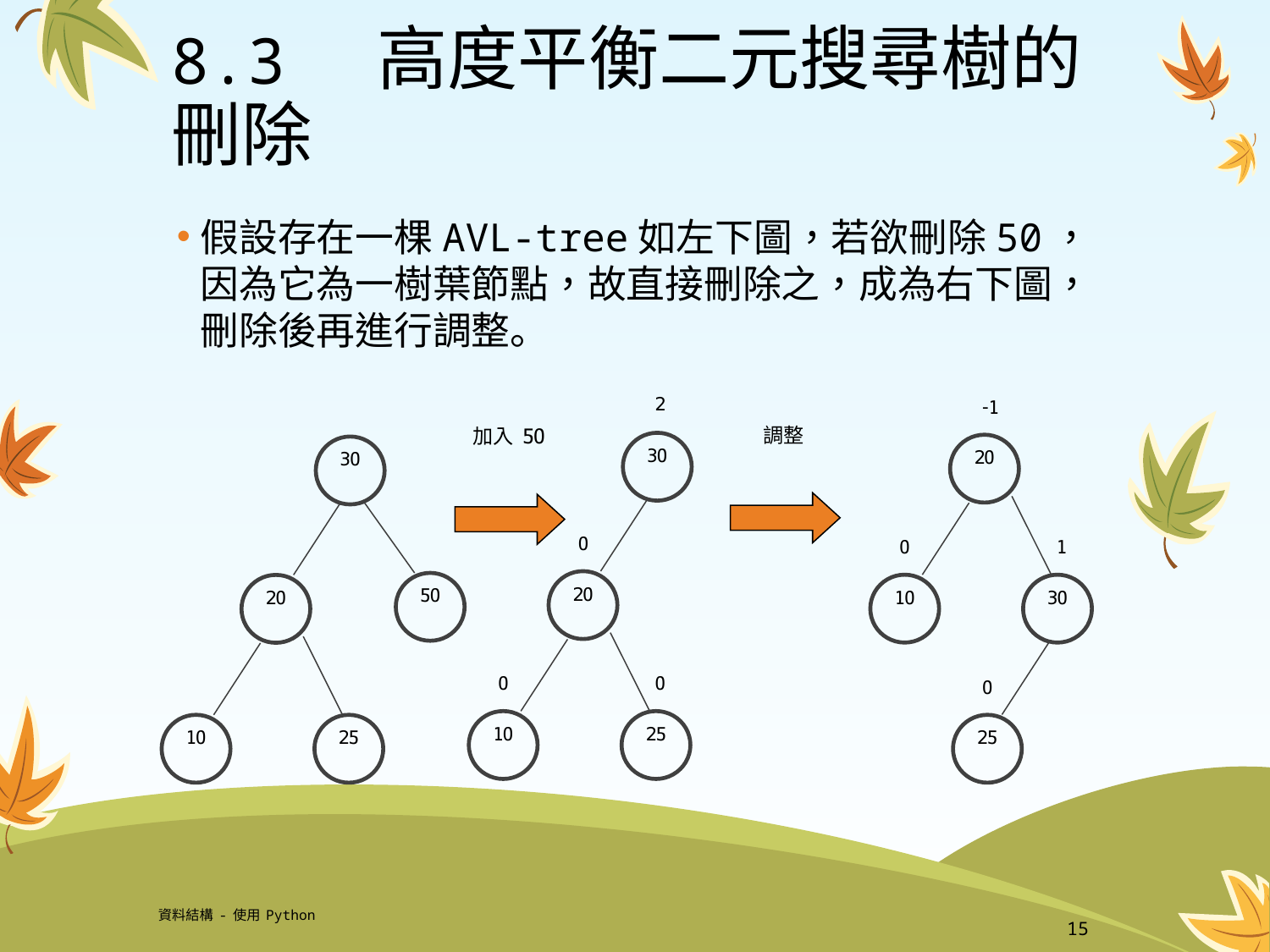

# 8.3  高度平衡二元搜尋樹的刪除
假設存在一棵AVL-tree如左下圖，若欲刪除50，因為它為一樹葉節點，故直接刪除之，成為右下圖，刪除後再進行調整。

2
-1
調整
加入50
30
20
30

0
0
1
20
50
10
30
20

0
0
0
10
25
10
25
25
資料結構-使用Python
15